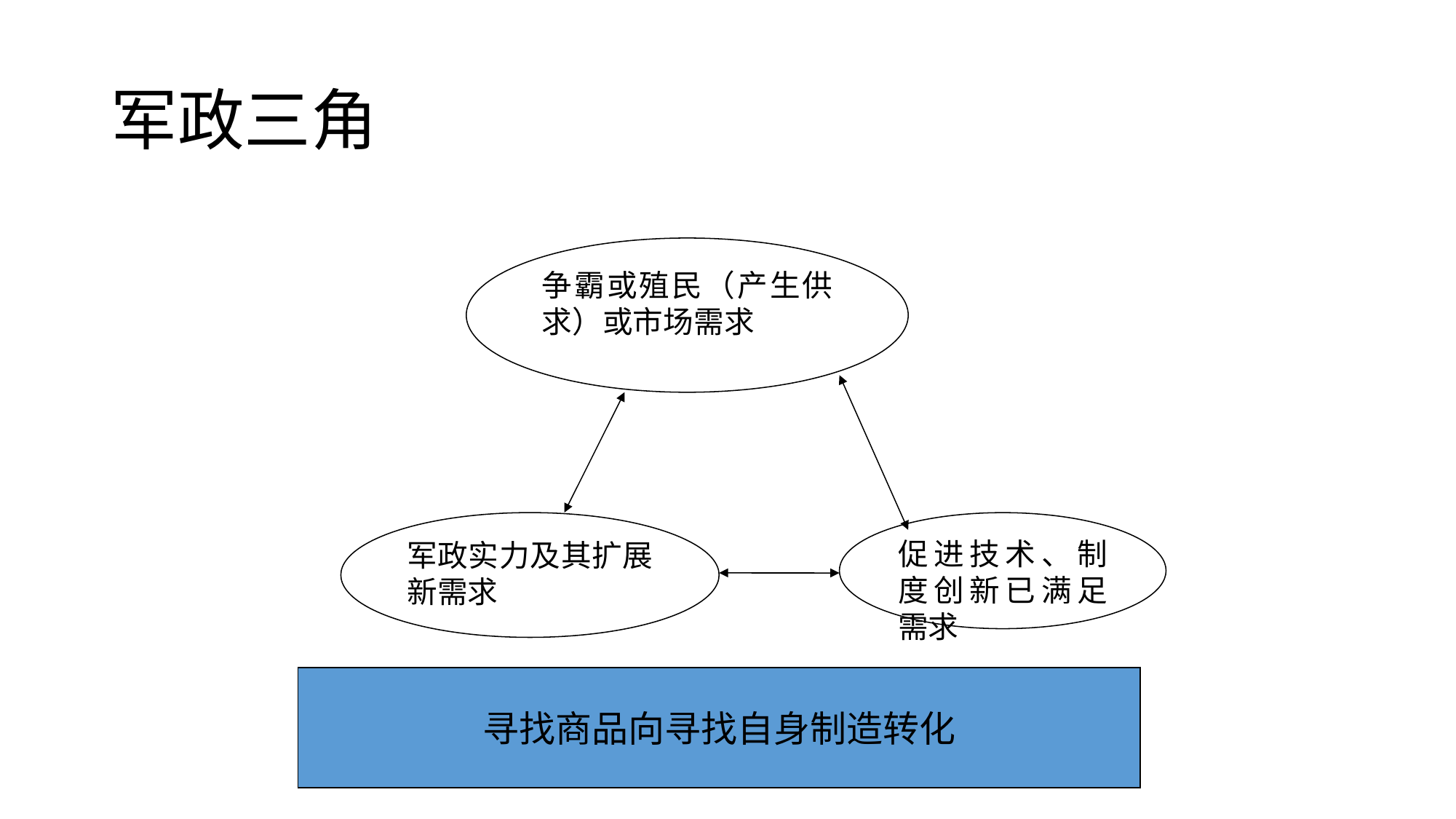

# 军政三角
争霸或殖民（产生供求）或市场需求

促进技术、制度创新已满足需求
军政实力及其扩展新需求

寻找商品向寻找自身制造转化